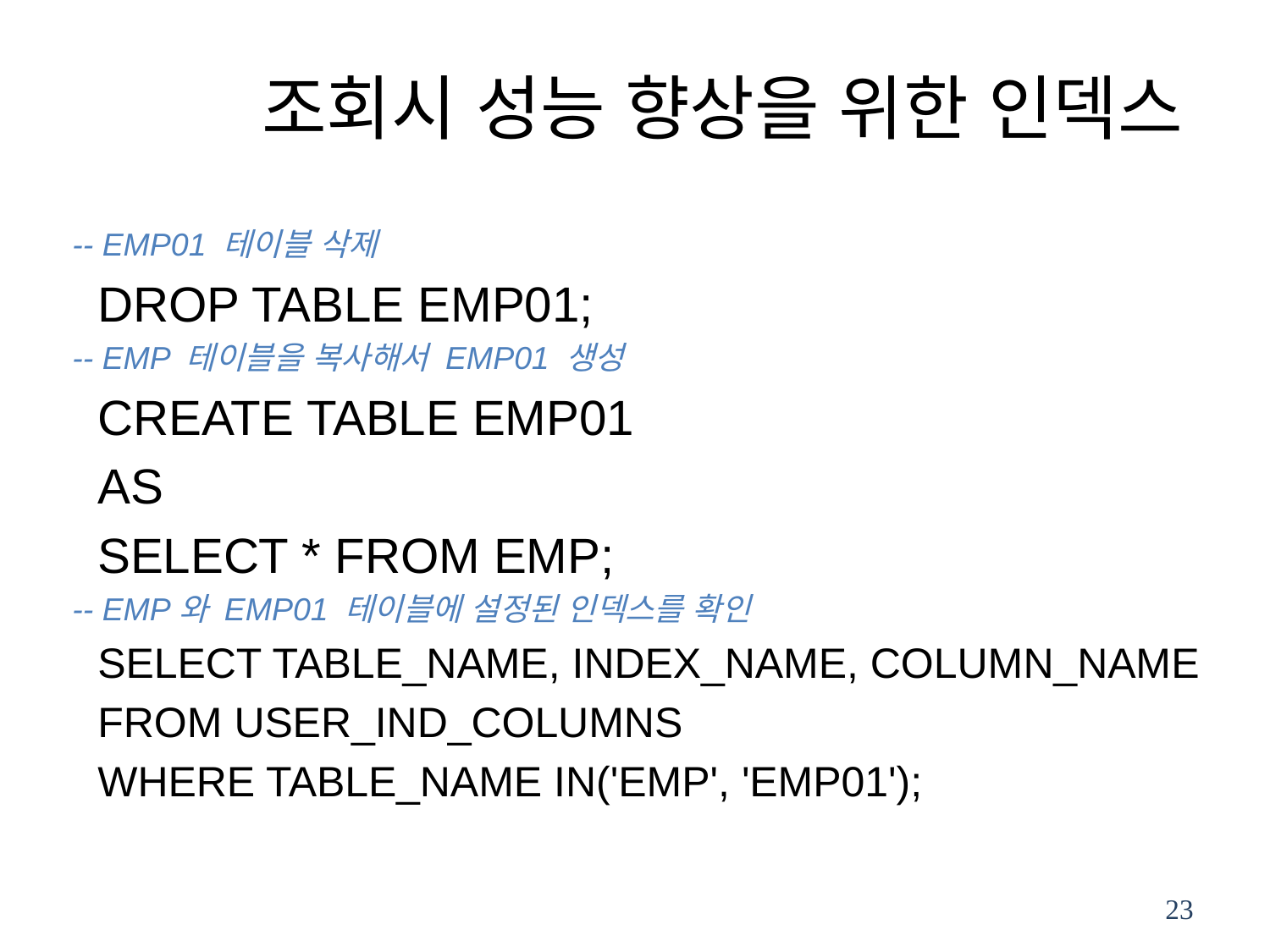

# 조회시 성능 향상을 위한 인덱스
-- EMP01 테이블 삭제
DROP TABLE EMP01;
-- EMP 테이블을 복사해서 EMP01 생성
CREATE TABLE EMP01
AS
SELECT * FROM EMP;
-- EMP와 EMP01 테이블에 설정된 인덱스를 확인
SELECT TABLE_NAME, INDEX_NAME, COLUMN_NAME
FROM USER_IND_COLUMNS
WHERE TABLE_NAME IN('EMP', 'EMP01');

23